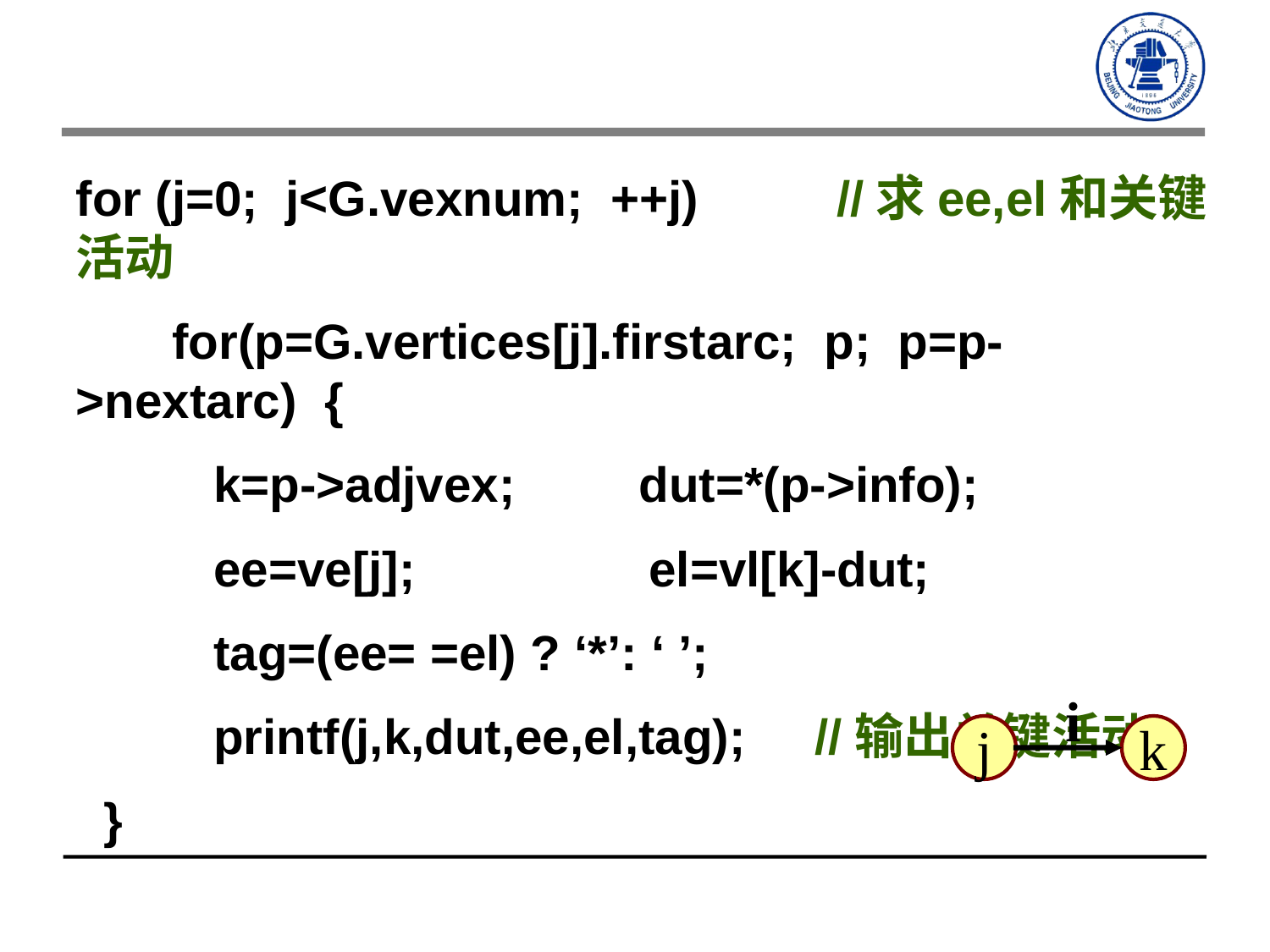

for (j=0;  j<G.vexnum;  ++j)          //求ee,el和关键活动
       for(p=G.vertices[j].firstarc;  p;  p=p->nextarc)  {
          k=p->adjvex;         dut=*(p->info);
          ee=ve[j];                 el=vl[k]-dut;
          tag=(ee= =el) ? ‘*’: ‘ ’;
          printf(j,k,dut,ee,el,tag);     //输出关键活动
  }

i
j
k